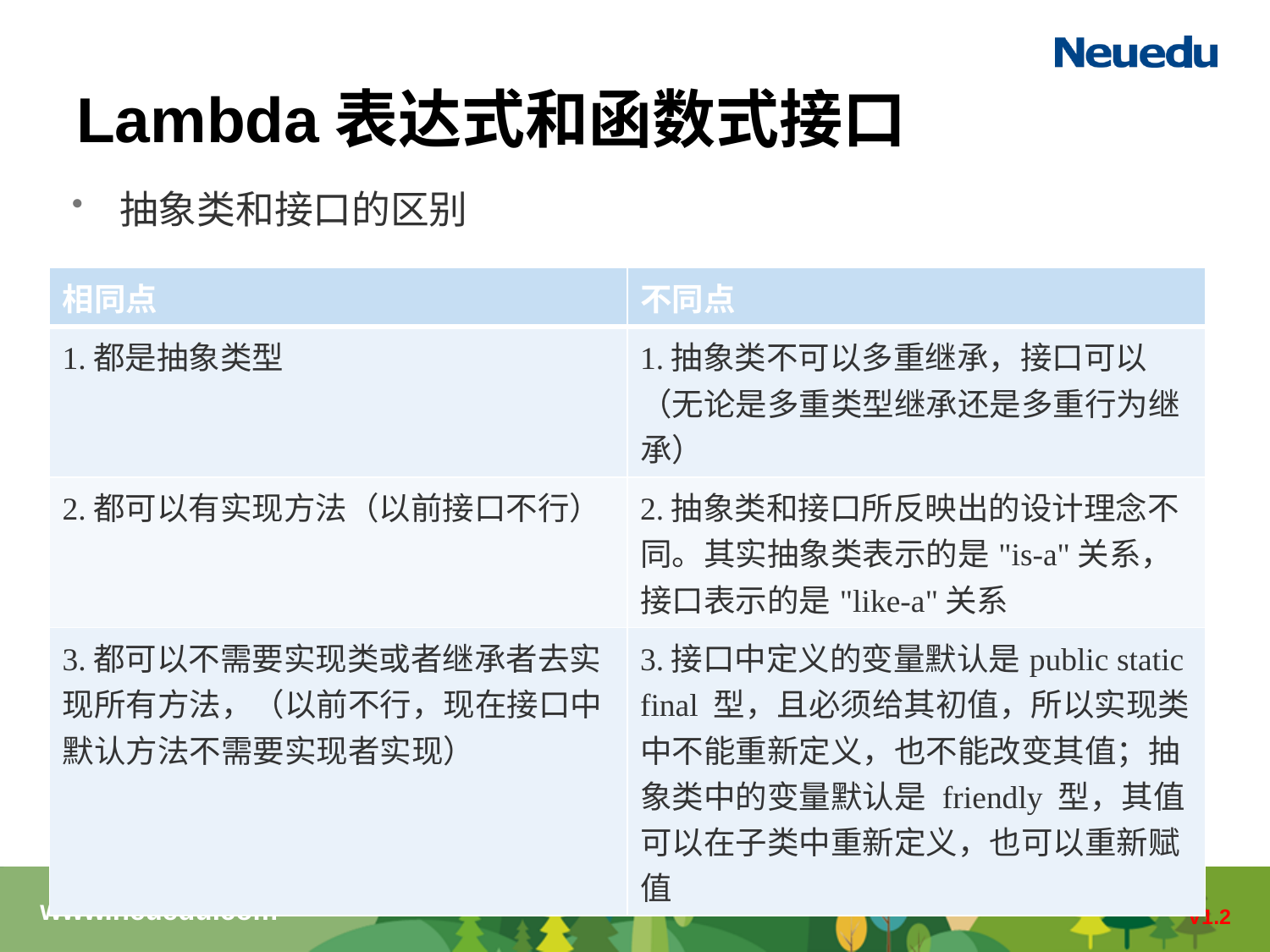

# Lambda表达式和函数式接口
抽象类和接口的区别
| 相同点 | 不同点 |
| --- | --- |
| 1.都是抽象类型 | 1.抽象类不可以多重继承，接口可以（无论是多重类型继承还是多重行为继承） |
| 2.都可以有实现方法（以前接口不行） | 2.抽象类和接口所反映出的设计理念不同。其实抽象类表示的是"is-a"关系，接口表示的是"like-a"关系 |
| 3.都可以不需要实现类或者继承者去实现所有方法，（以前不行，现在接口中默认方法不需要实现者实现） | 3.接口中定义的变量默认是public static final 型，且必须给其初值，所以实现类中不能重新定义，也不能改变其值；抽象类中的变量默认是 friendly 型，其值可以在子类中重新定义，也可以重新赋值 |